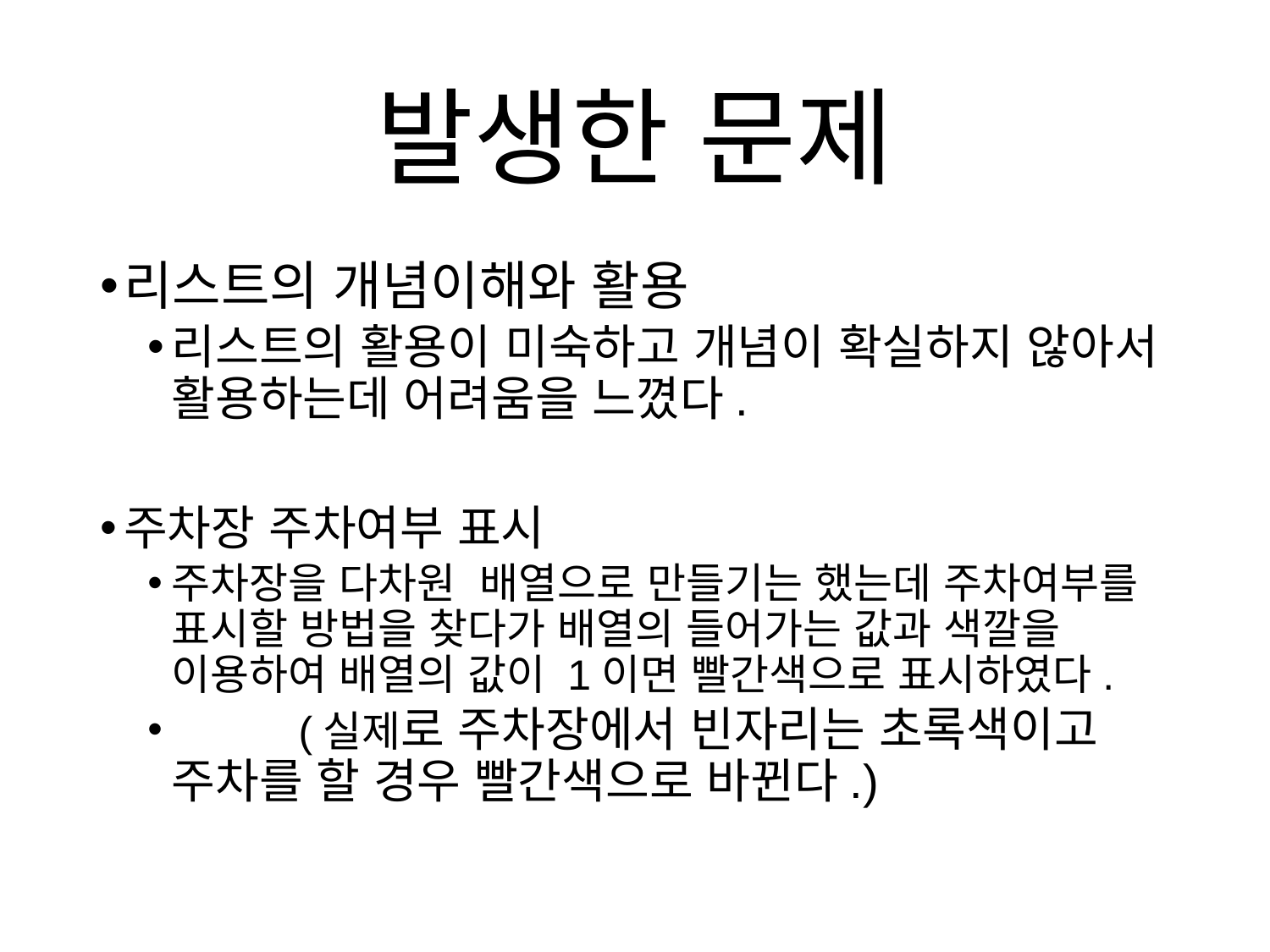

# 발생한 문제
리스트의 개념이해와 활용
리스트의 활용이 미숙하고 개념이 확실하지 않아서 활용하는데 어려움을 느꼈다.

주차장 주차여부 표시
주차장을 다차원  배열으로 만들기는 했는데 주차여부를 표시할 방법을 찾다가 배열의 들어가는 값과 색깔을 이용하여 배열의 값이 1이면 빨간색으로 표시하였다.
	(실제로 주차장에서 빈자리는 초록색이고 주차를 할 경우 빨간색으로 바뀐다.)